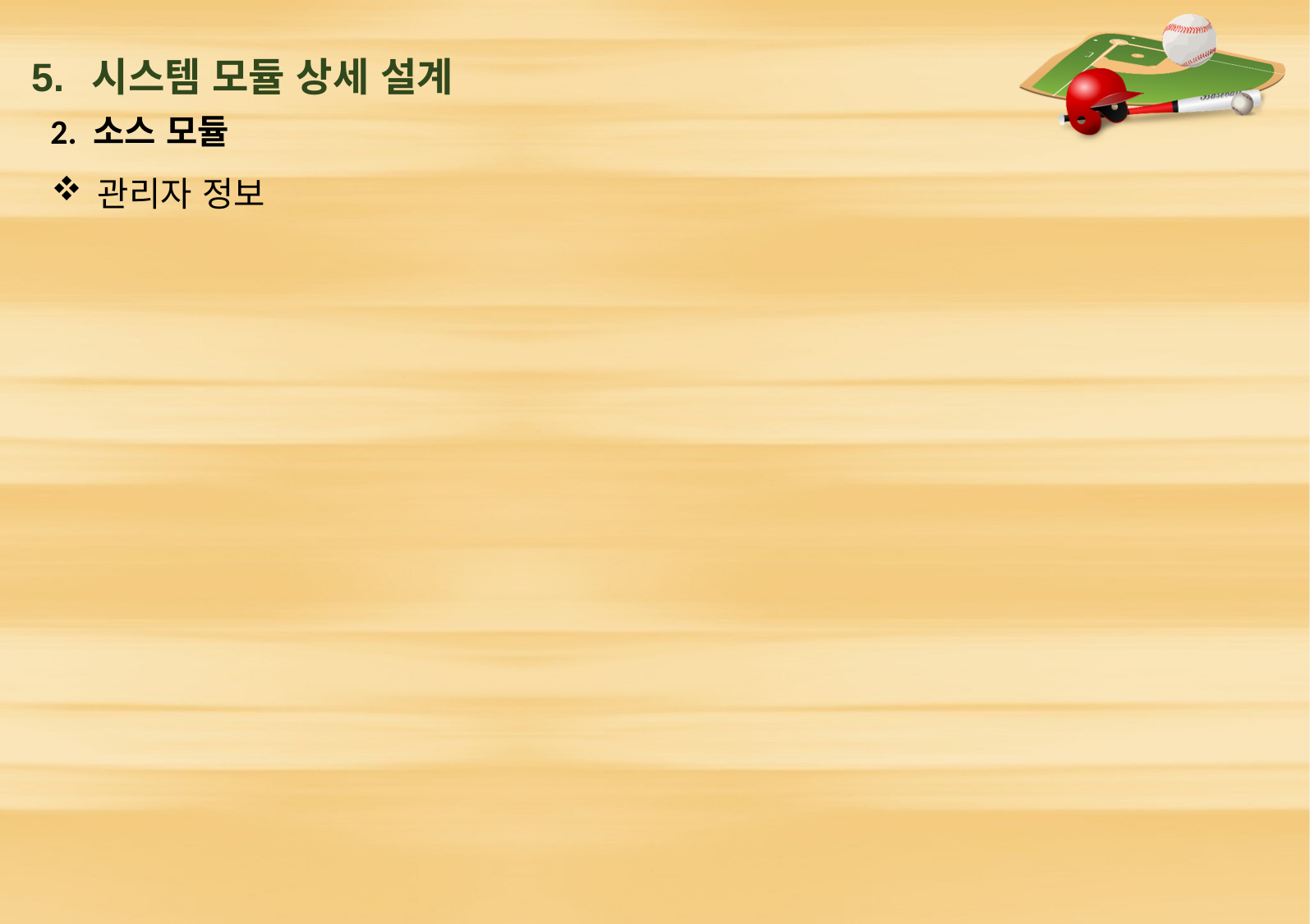

5. 시스템 모듈 상세 설계
2. 소스 모듈
관리자 정보